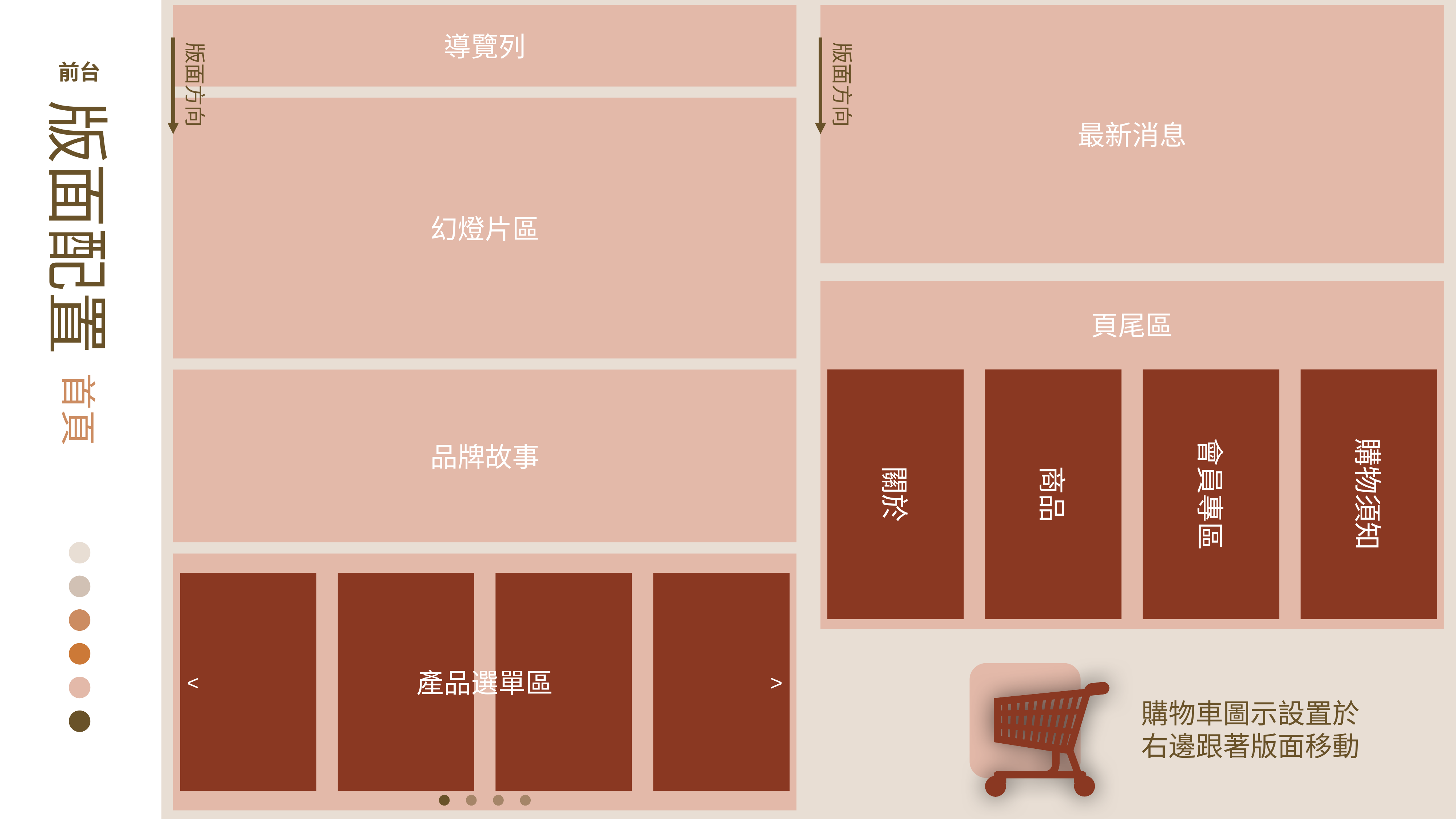

導覽列
最新消息

版面方向

版面方向
前台
版面配置
幻燈片區

頁尾區
首頁
品牌故事
關於
商品
會員專區
購物須知

產品選單區

<
>
購物車圖示設置於
右邊跟著版面移動